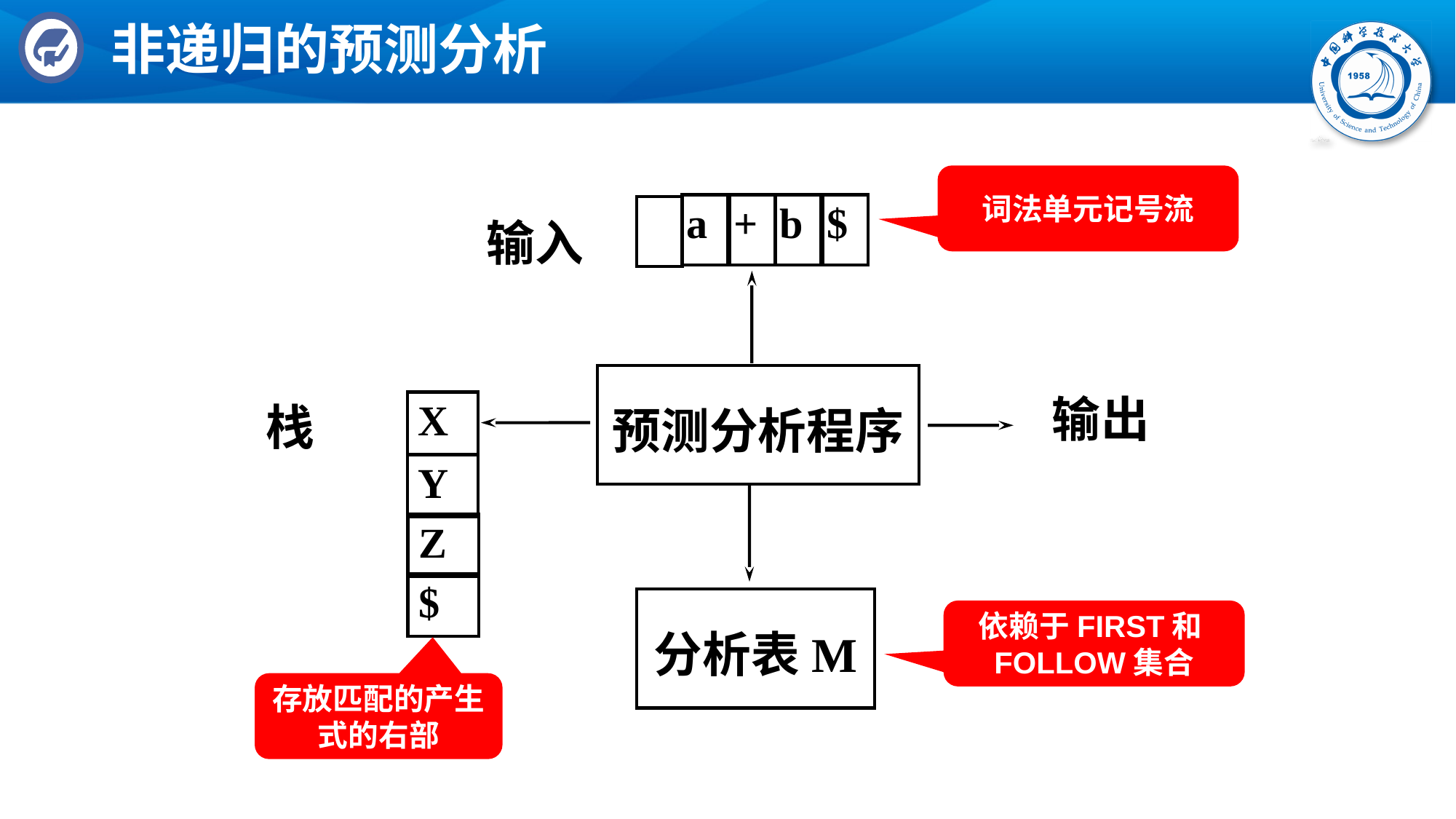

# 非递归的预测分析
词法单元记号流
a
+
b
$

输入

预测分析程序
输出
栈
X
Y
Z
$

分析表M
依赖于FIRST和FOLLOW集合
存放匹配的产生式的右部